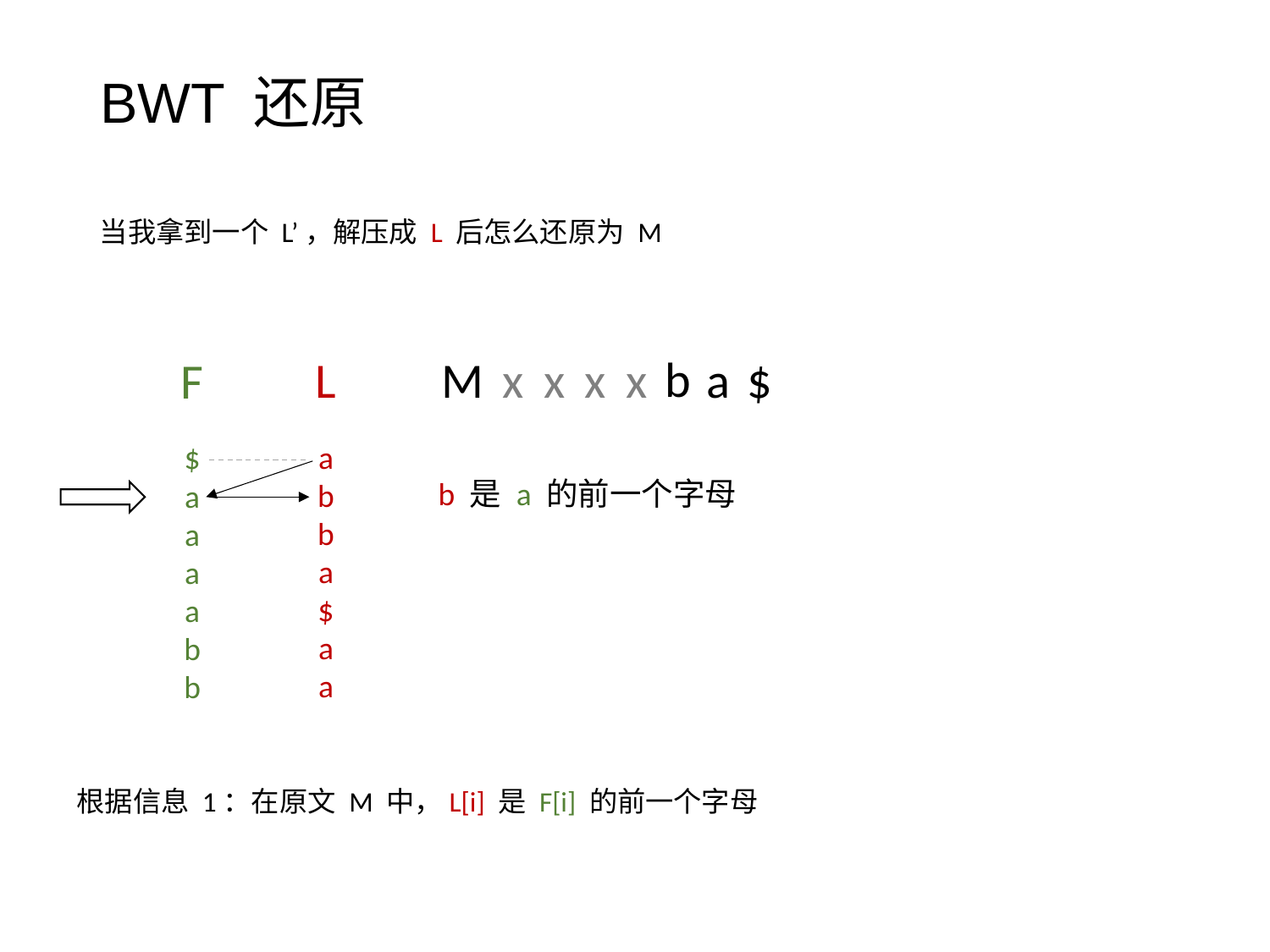

# BWT 还原

当我拿到一个 L’，解压成 L 后怎么还原为 M
x
a
b
$
x
a
b
$
x
a
b
$
x
a
b
$
x
a
b
$
x
a
b
$
$
L

a
b
b
a
$
a
a
M
F

$
a
a
a
a
b
b
b 是 a 的前一个字母

根据信息 1：在原文 M 中，L[i] 是 F[i] 的前一个字母